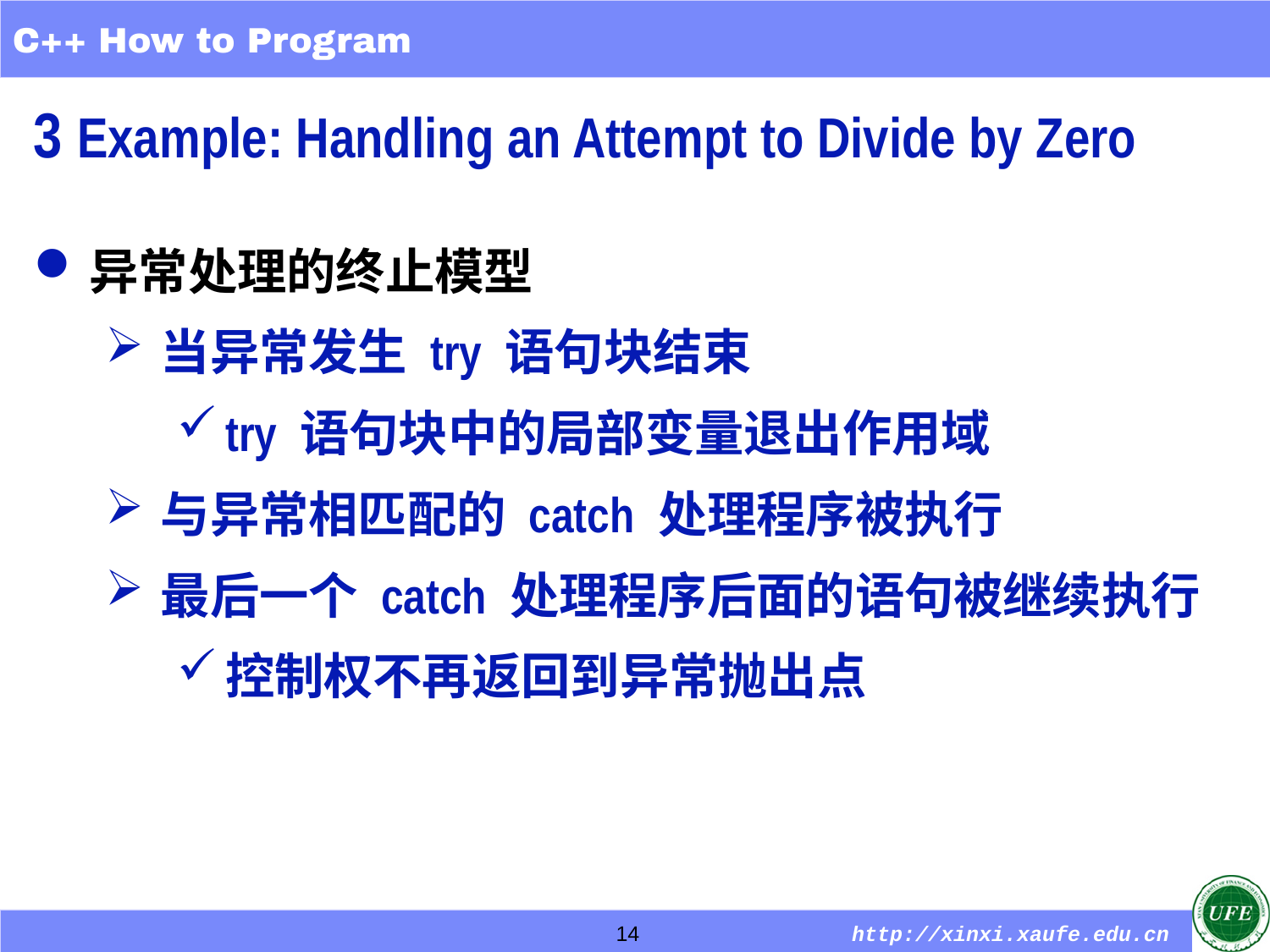

3 Example: Handling an Attempt to Divide by Zero
异常处理的终止模型
当异常发生 try 语句块结束
try 语句块中的局部变量退出作用域
与异常相匹配的 catch 处理程序被执行
最后一个 catch 处理程序后面的语句被继续执行
控制权不再返回到异常抛出点
14